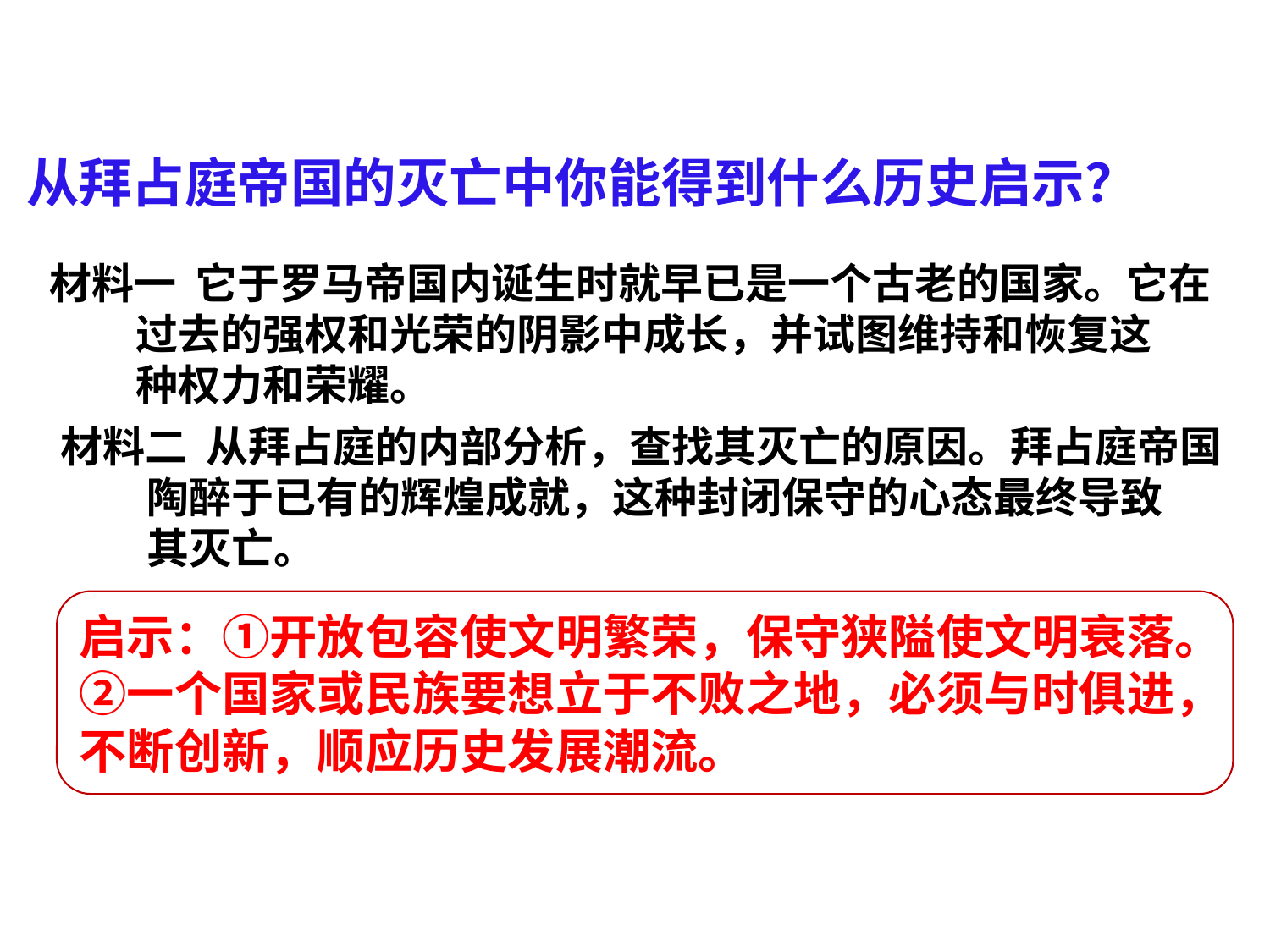

从拜占庭帝国的灭亡中你能得到什么历史启示？
材料一  它于罗马帝国内诞生时就早已是一个古老的国家。它在
        过去的强权和光荣的阴影中成长，并试图维持和恢复这
        种权力和荣耀。
材料二  从拜占庭的内部分析，查找其灭亡的原因。拜占庭帝国
        陶醉于已有的辉煌成就，这种封闭保守的心态最终导致
        其灭亡。
启示：①开放包容使文明繁荣，保守狭隘使文明衰落。②一个国家或民族要想立于不败之地，必须与时俱进，不断创新，顺应历史发展潮流。